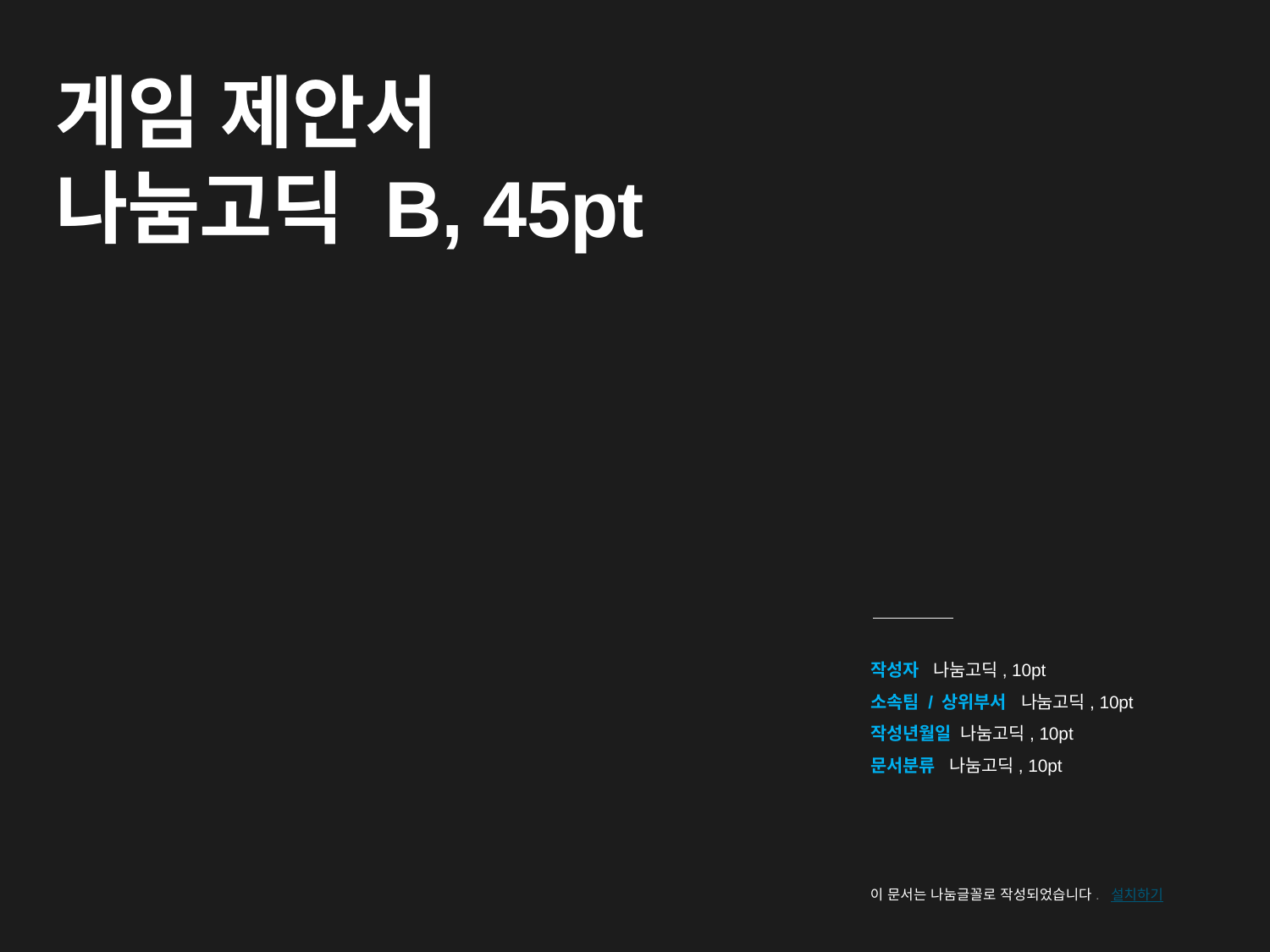

# 게임 제안서 나눔고딕 B, 45pt
작성자   나눔고딕, 10pt
소속팀 / 상위부서   나눔고딕, 10pt
작성년월일  나눔고딕, 10pt
문서분류   나눔고딕, 10pt

이 문서는 나눔글꼴로 작성되었습니다.  설치하기